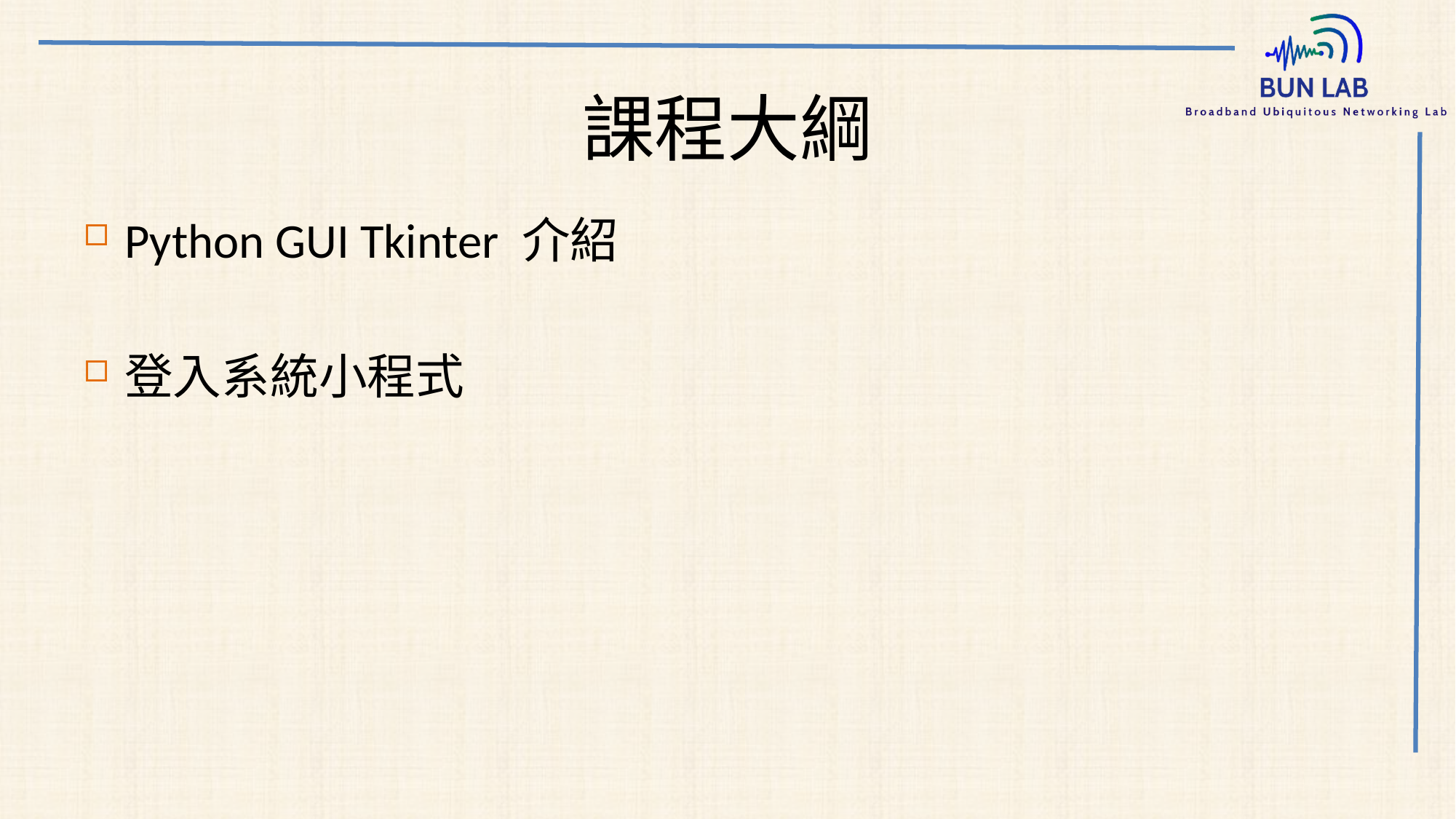

# 課程大綱
Python GUI Tkinter 介紹

登入系統小程式